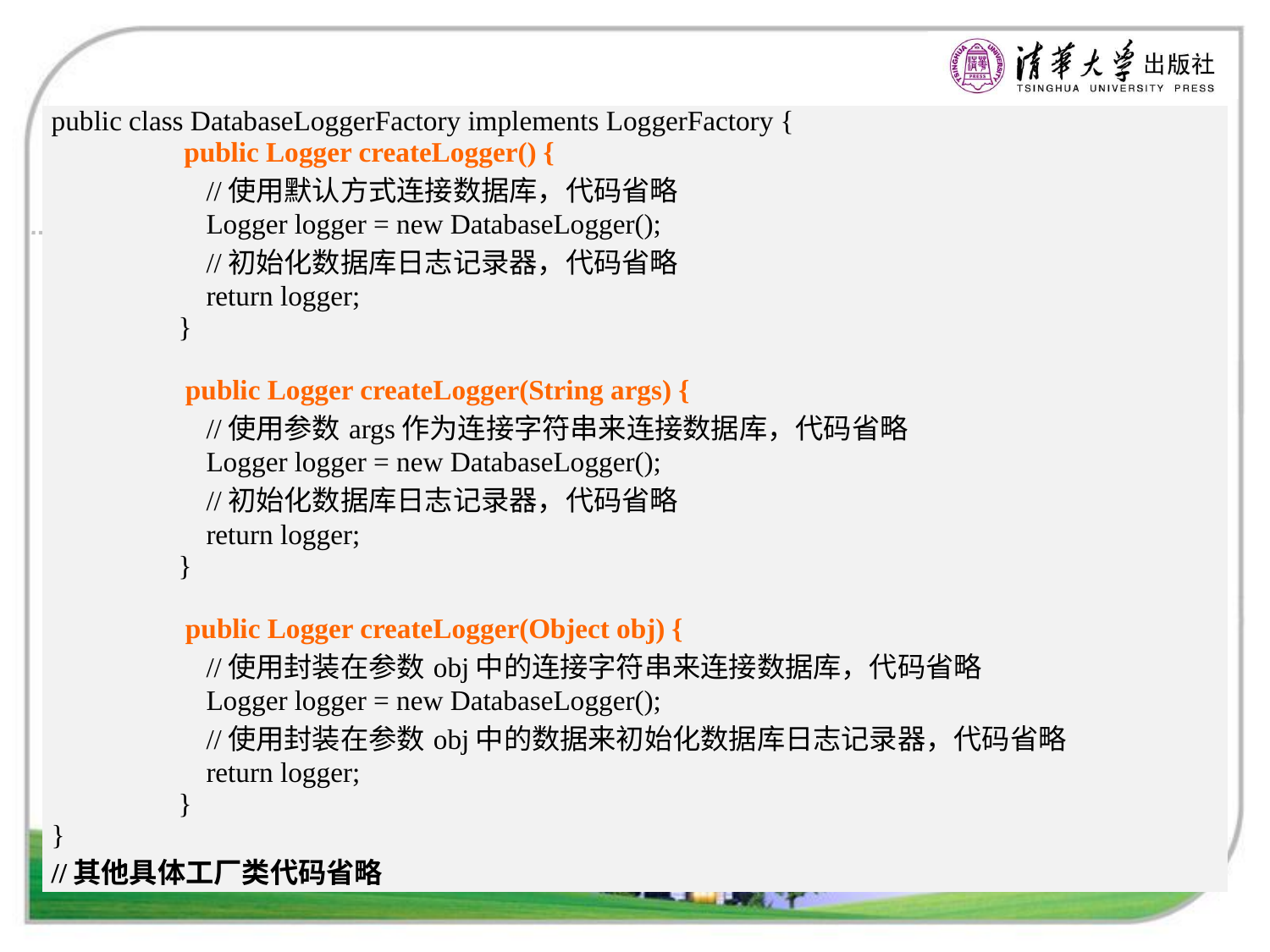

| public class DatabaseLoggerFactory implements LoggerFactory { public Logger createLogger() { //使用默认方式连接数据库，代码省略 Logger logger = new DatabaseLogger(); //初始化数据库日志记录器，代码省略 return logger; } public Logger createLogger(String args) { //使用参数args作为连接字符串来连接数据库，代码省略 Logger logger = new DatabaseLogger(); //初始化数据库日志记录器，代码省略 return logger; } public Logger createLogger(Object obj) { //使用封装在参数obj中的连接字符串来连接数据库，代码省略 Logger logger = new DatabaseLogger(); //使用封装在参数obj中的数据来初始化数据库日志记录器，代码省略 return logger; } } //其他具体工厂类代码省略 |
| --- |
# 工厂方法的重载
具体工厂类DatabaseLoggerFactory示意代码：